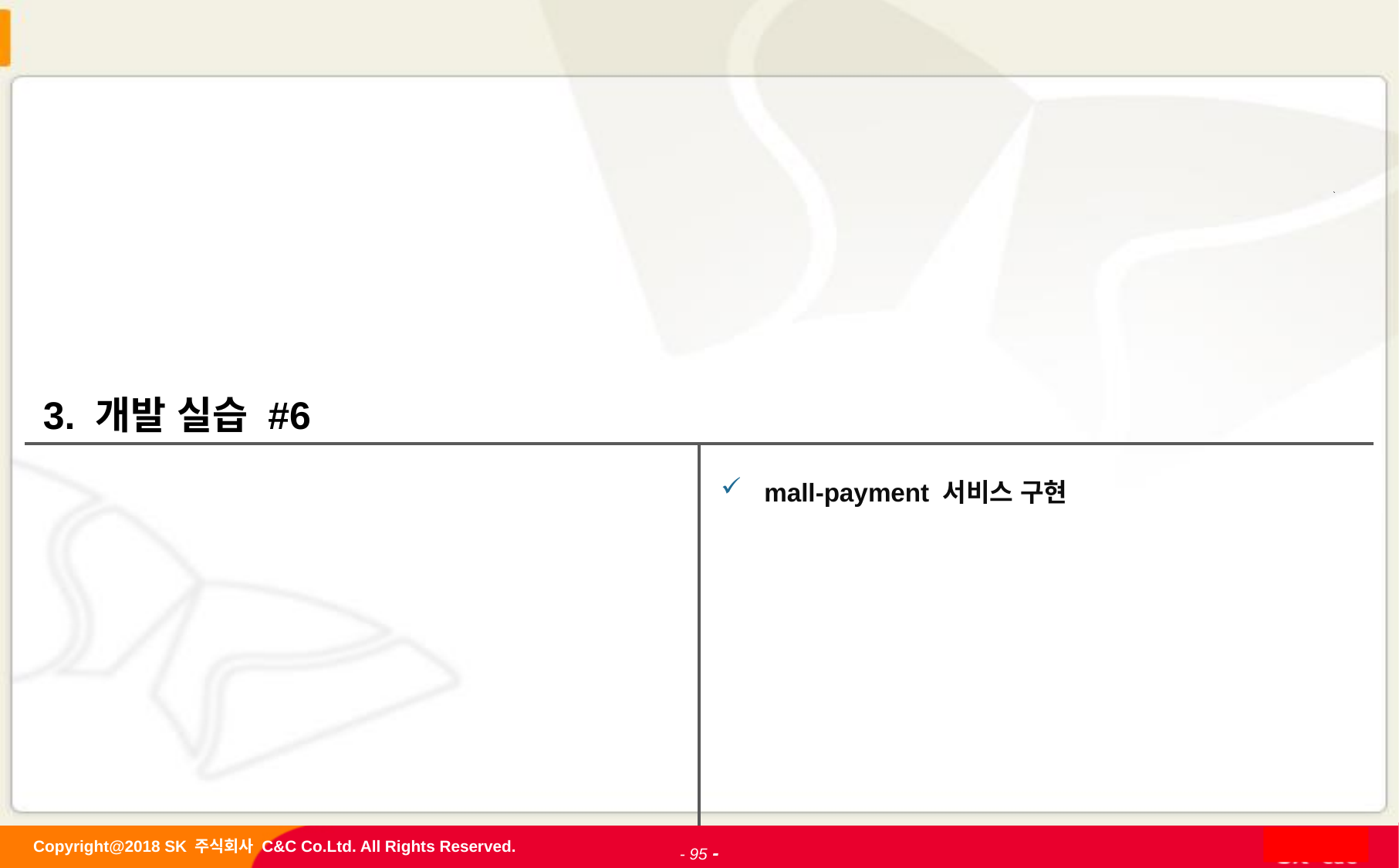

# 3. 개발 실습 #6

mall-payment 서비스 구현